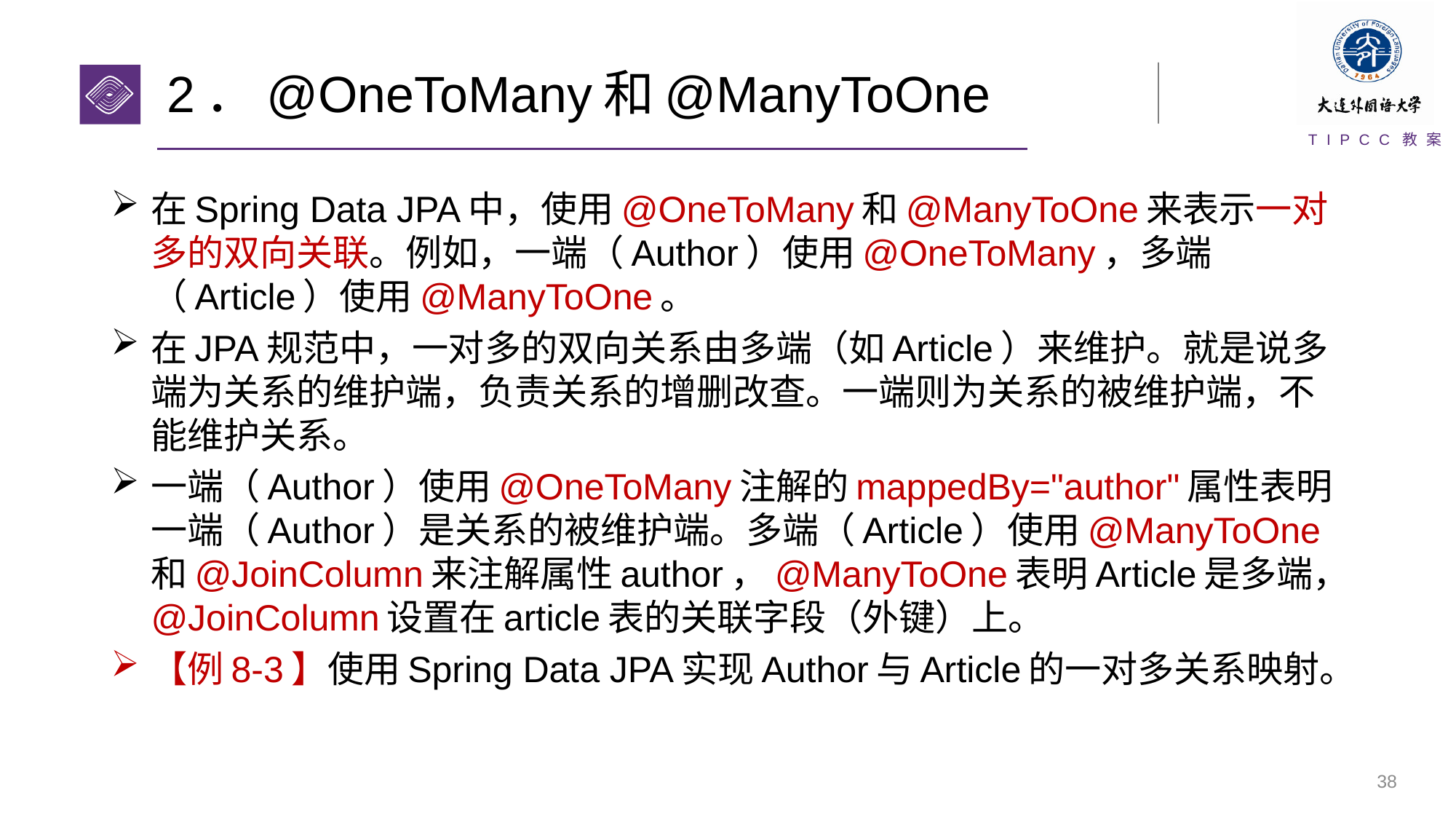

# 2．@OneToMany和@ManyToOne
在Spring Data JPA中，使用@OneToMany和@ManyToOne来表示一对多的双向关联。例如，一端（Author）使用@OneToMany，多端（Article）使用@ManyToOne。
在JPA规范中，一对多的双向关系由多端（如Article）来维护。就是说多端为关系的维护端，负责关系的增删改查。一端则为关系的被维护端，不能维护关系。
一端（Author）使用@OneToMany注解的mappedBy="author"属性表明一端（Author）是关系的被维护端。多端（Article）使用@ManyToOne和@JoinColumn来注解属性author，@ManyToOne表明Article是多端，@JoinColumn设置在article表的关联字段（外键）上。
【例8-3】使用Spring Data JPA实现Author与Article的一对多关系映射。

38